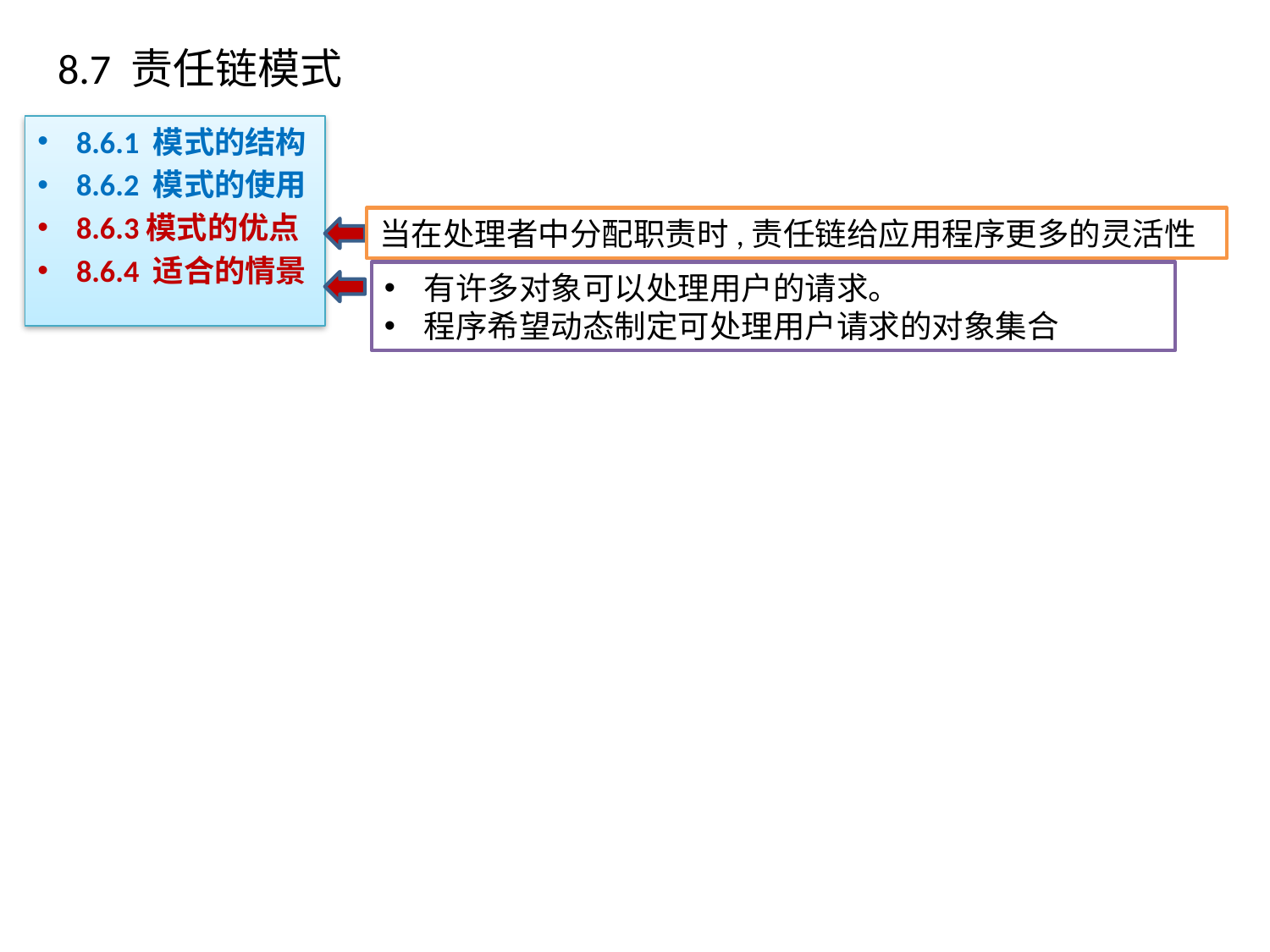

# 8.7 责任链模式
8.6.1 模式的结构
8.6.2 模式的使用
8.6.3模式的优点
8.6.4 适合的情景
当在处理者中分配职责时,责任链给应用程序更多的灵活性

有许多对象可以处理用户的请求。
程序希望动态制定可处理用户请求的对象集合